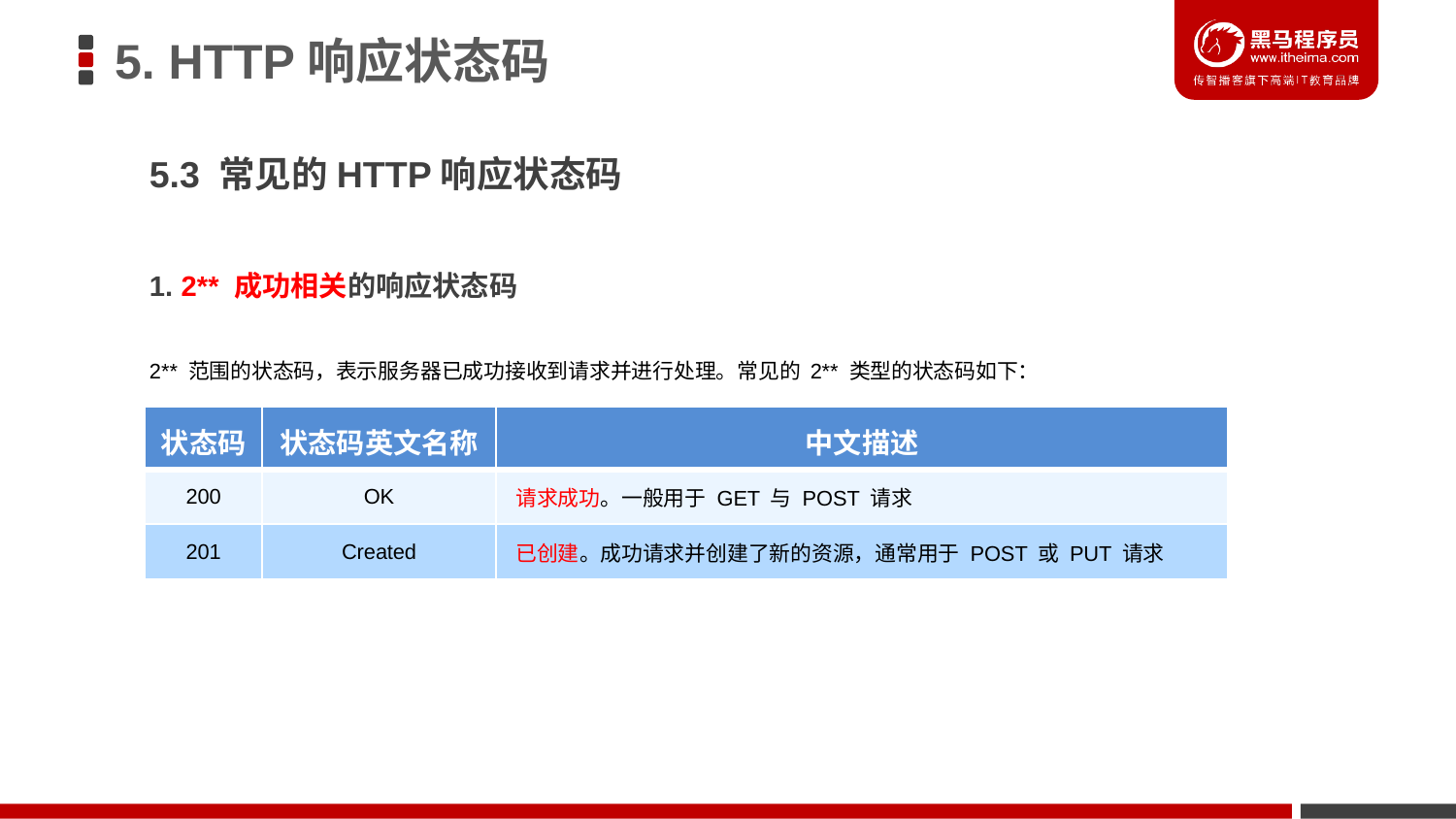

# 5. HTTP响应状态码
5.3 常见的HTTP响应状态码
1. 2** 成功相关的响应状态码
2** 范围的状态码，表示服务器已成功接收到请求并进行处理。常见的 2** 类型的状态码如下：
| 状态码 | 状态码英文名称 | 中文描述 |
| --- | --- | --- |
| 200 | OK | 请求成功。一般用于 GET 与 POST 请求 |
| 201 | Created | 已创建。成功请求并创建了新的资源，通常用于 POST 或 PUT 请求 |